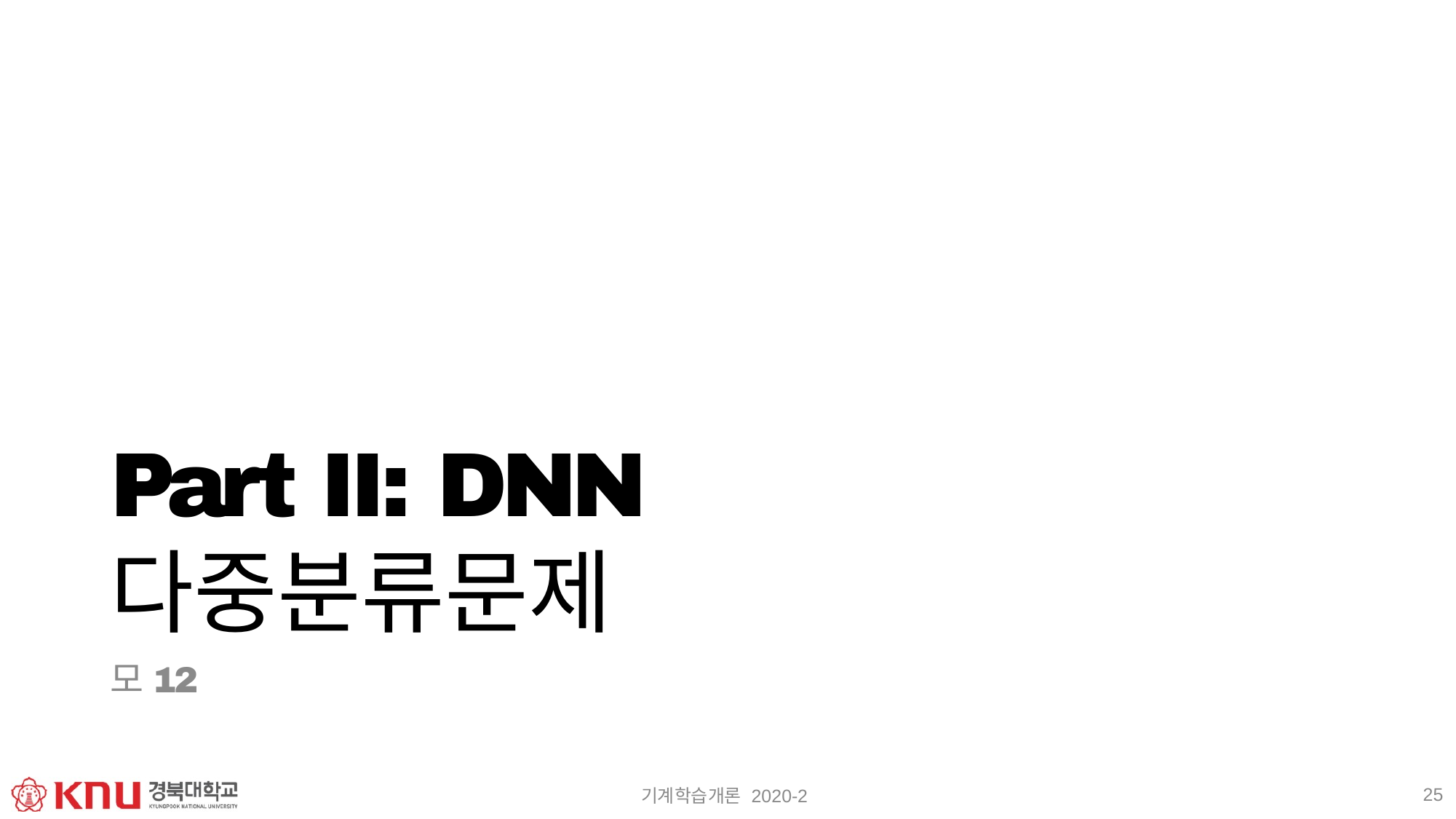

Part II: DNN 다중분류문제
모12
25
기계학습개론 2020-2